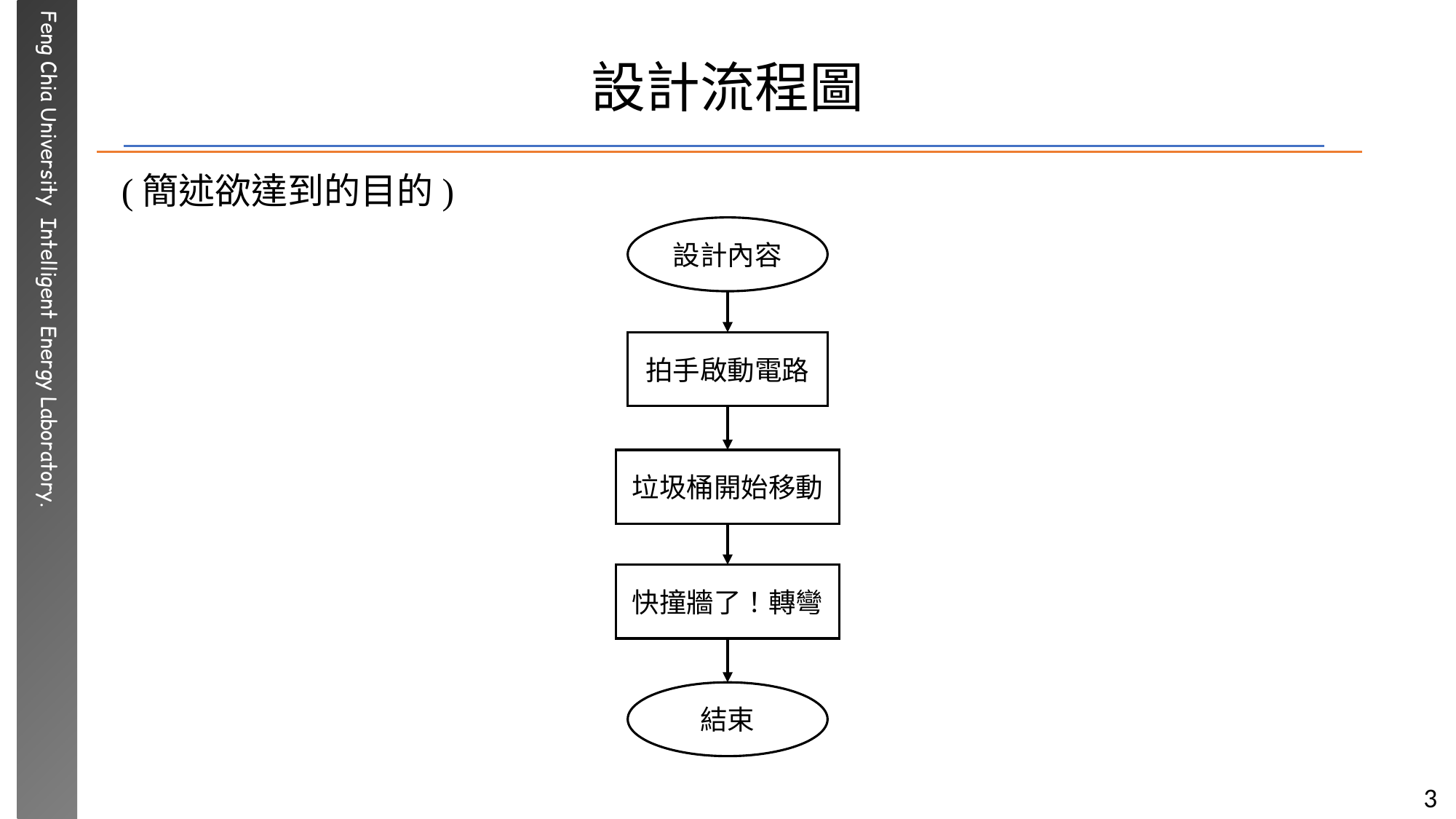

# 設計流程圖
(簡述欲達到的目的)
設計內容
拍手啟動電路
垃圾桶開始移動
快撞牆了！轉彎
結束
3